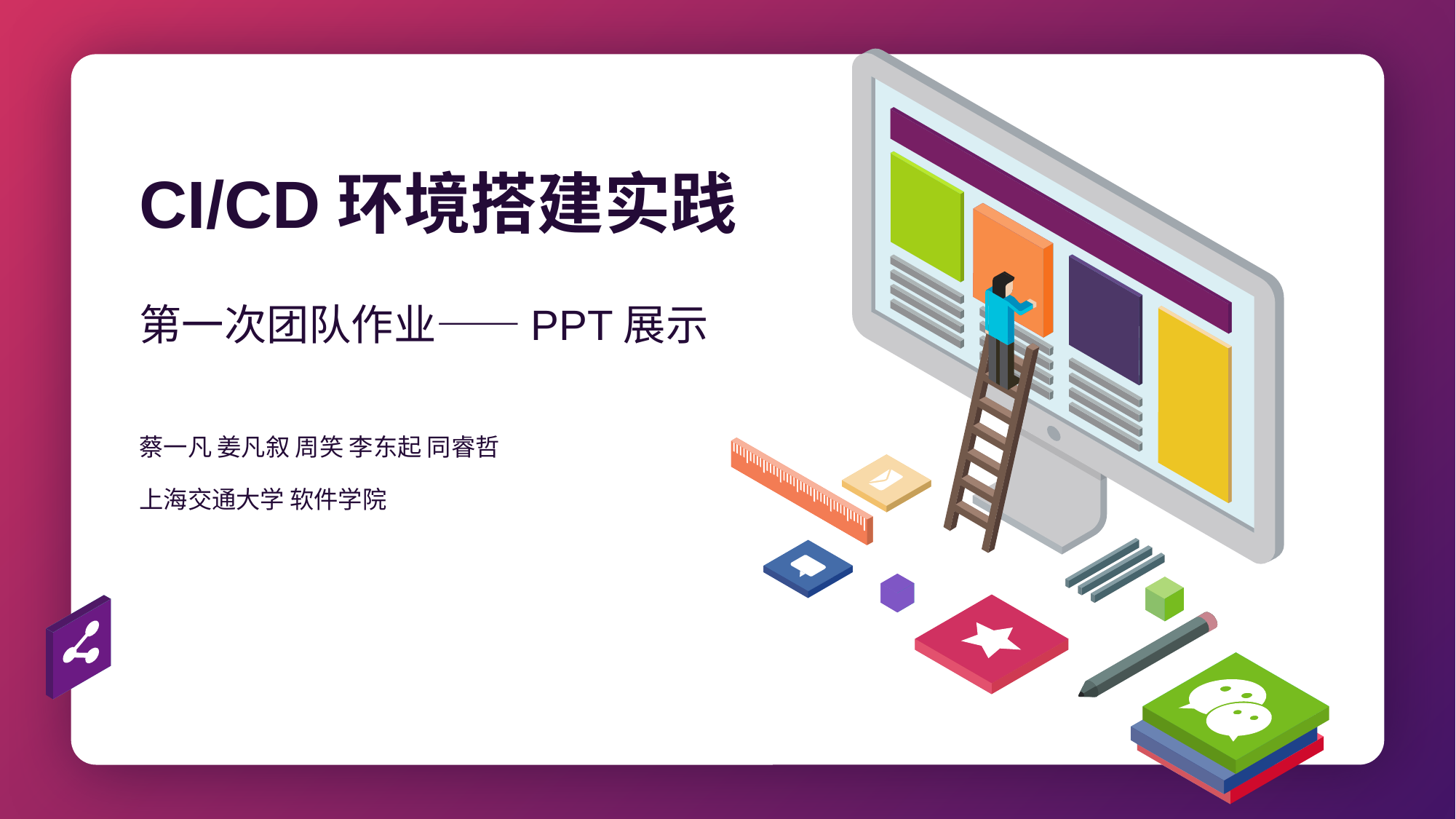

# CI/CD环境搭建实践
第一次团队作业——PPT展示
蔡一凡 姜凡叙 周笑 李东起 同睿哲
上海交通大学 软件学院